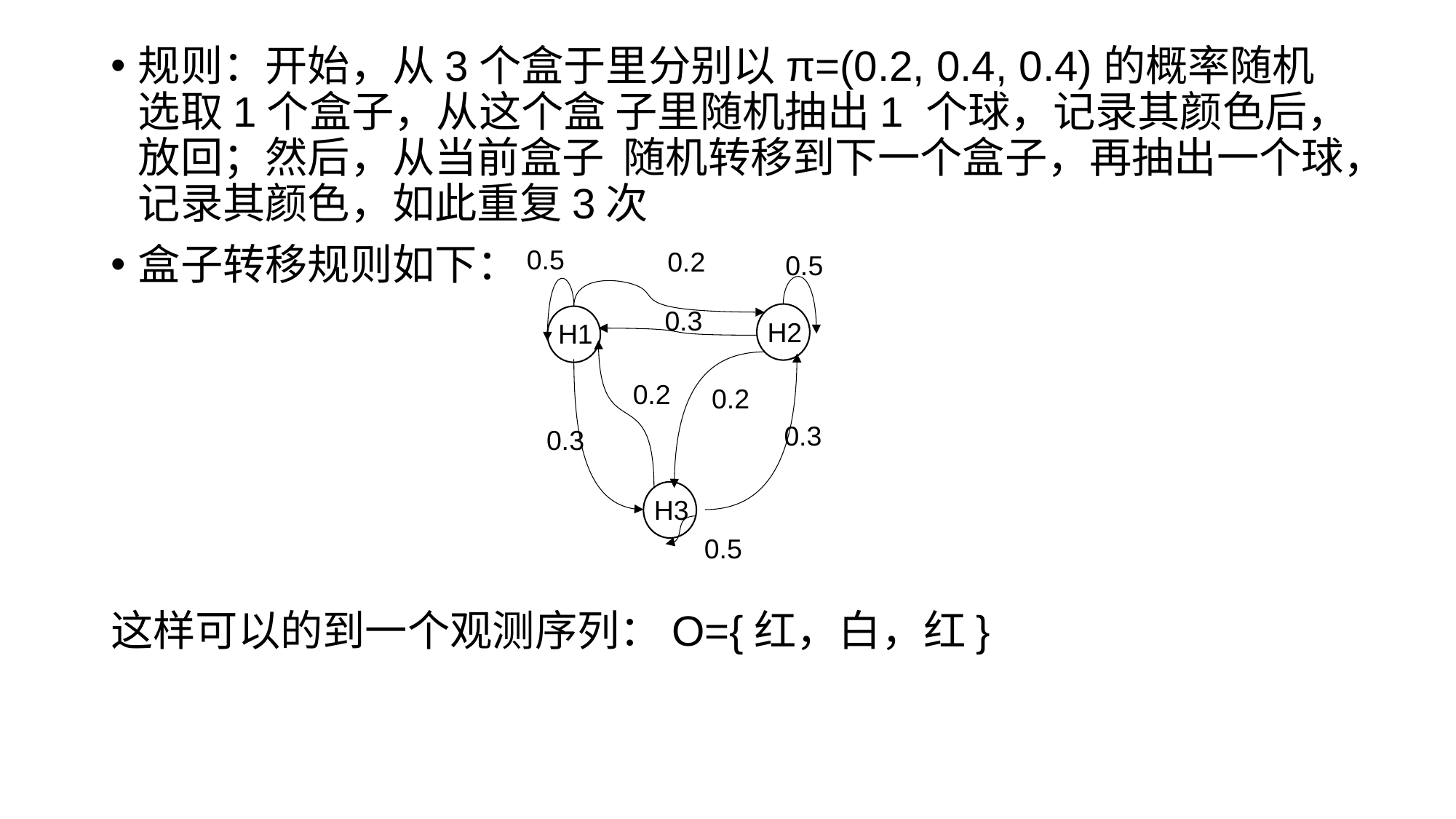

规则：开始，从3个盒于里分别以π=(0.2, 0.4, 0.4)的概率随机选取1个盒子，从这个盒 子里随机抽出1 个球，记录其颜色后，放回；然后，从当前盒子  随机转移到下一个盒子，再抽出一个球，记录其颜色，如此重复3次
盒子转移规则如下：

这样可以的到一个观测序列：O={红，白，红}
0.5
0.2
0.5
0.3

H2
H1

0.2
0.2

0.3
0.3

H3
0.5